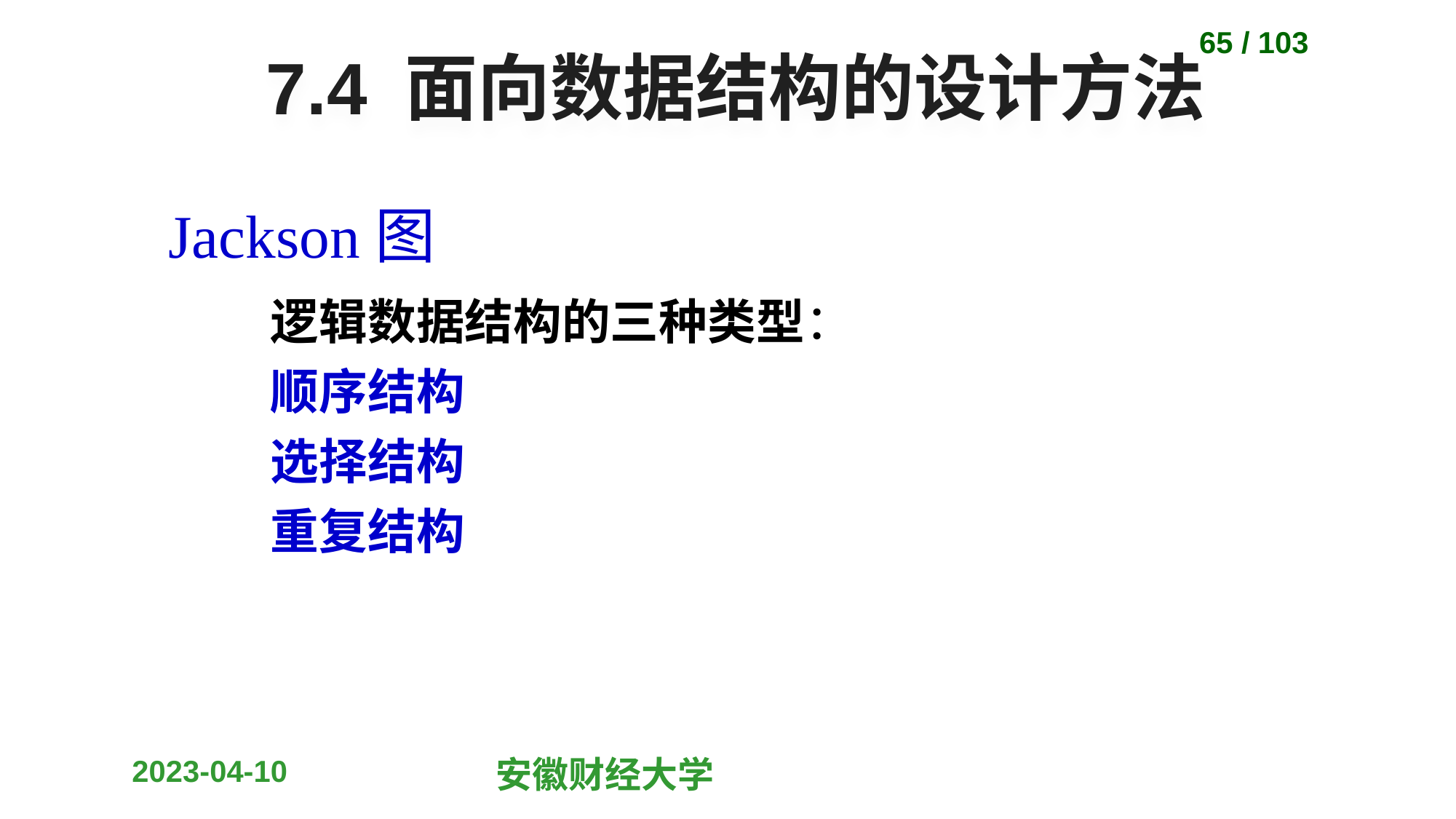

65 / 103
# 7.4 面向数据结构的设计方法
Jackson图
逻辑数据结构的三种类型：
顺序结构
选择结构
重复结构
2023-04-10
安徽财经大学